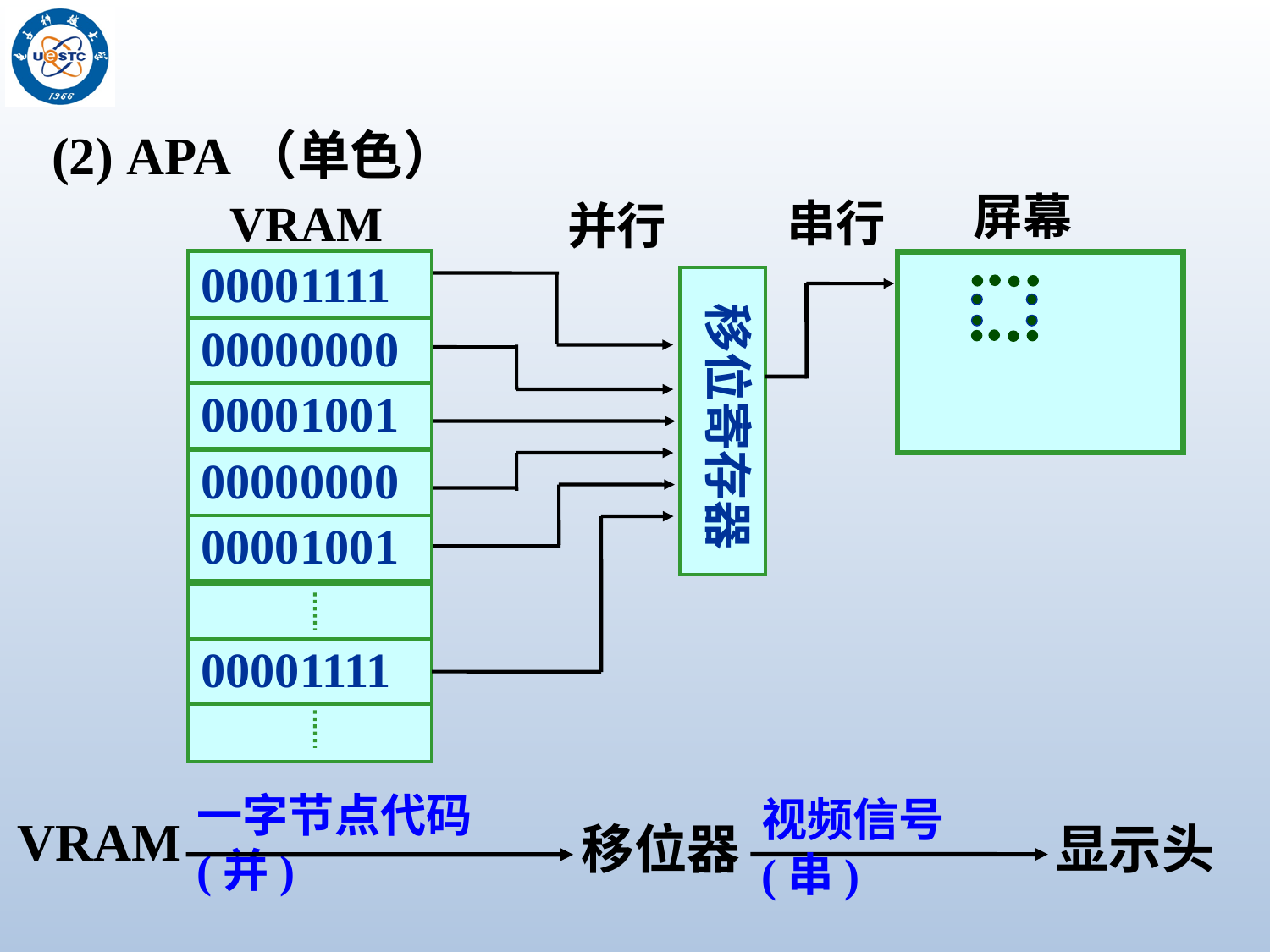

(2) APA（单色）
屏幕

VRAM
00001111
00000000
00001001
00000000
00001001

00001111

串行
并行
 移位寄存器

一字节点代码(并)
视频信号(串)
VRAM
移位器
显示头